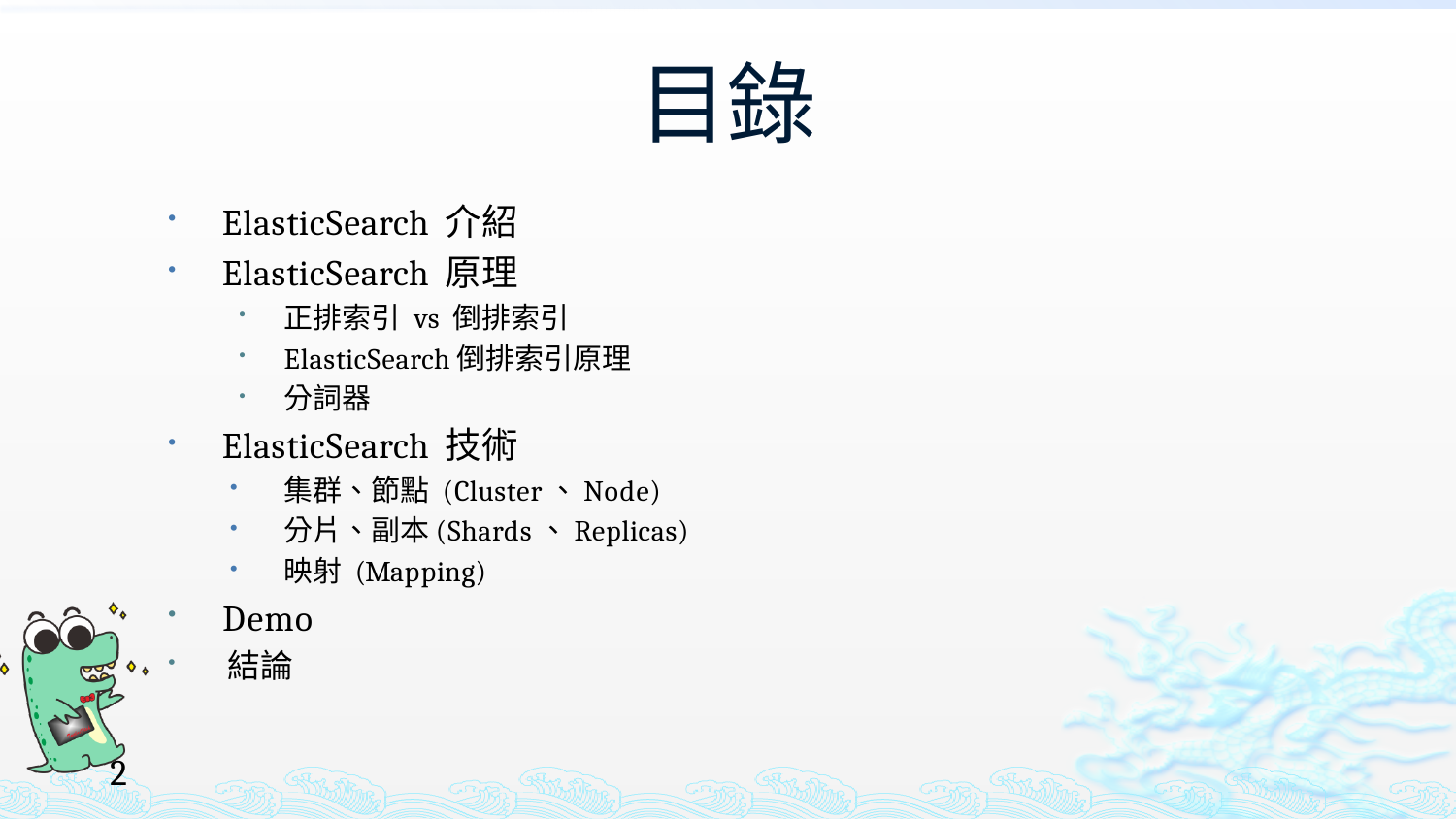

# 目錄
ElasticSearch 介紹
ElasticSearch 原理
正排索引 vs 倒排索引
ElasticSearch倒排索引原理
分詞器
ElasticSearch 技術
集群、節點 (Cluster、Node)
分片、副本(Shards、Replicas)
映射 (Mapping)
Demo
 結論
2